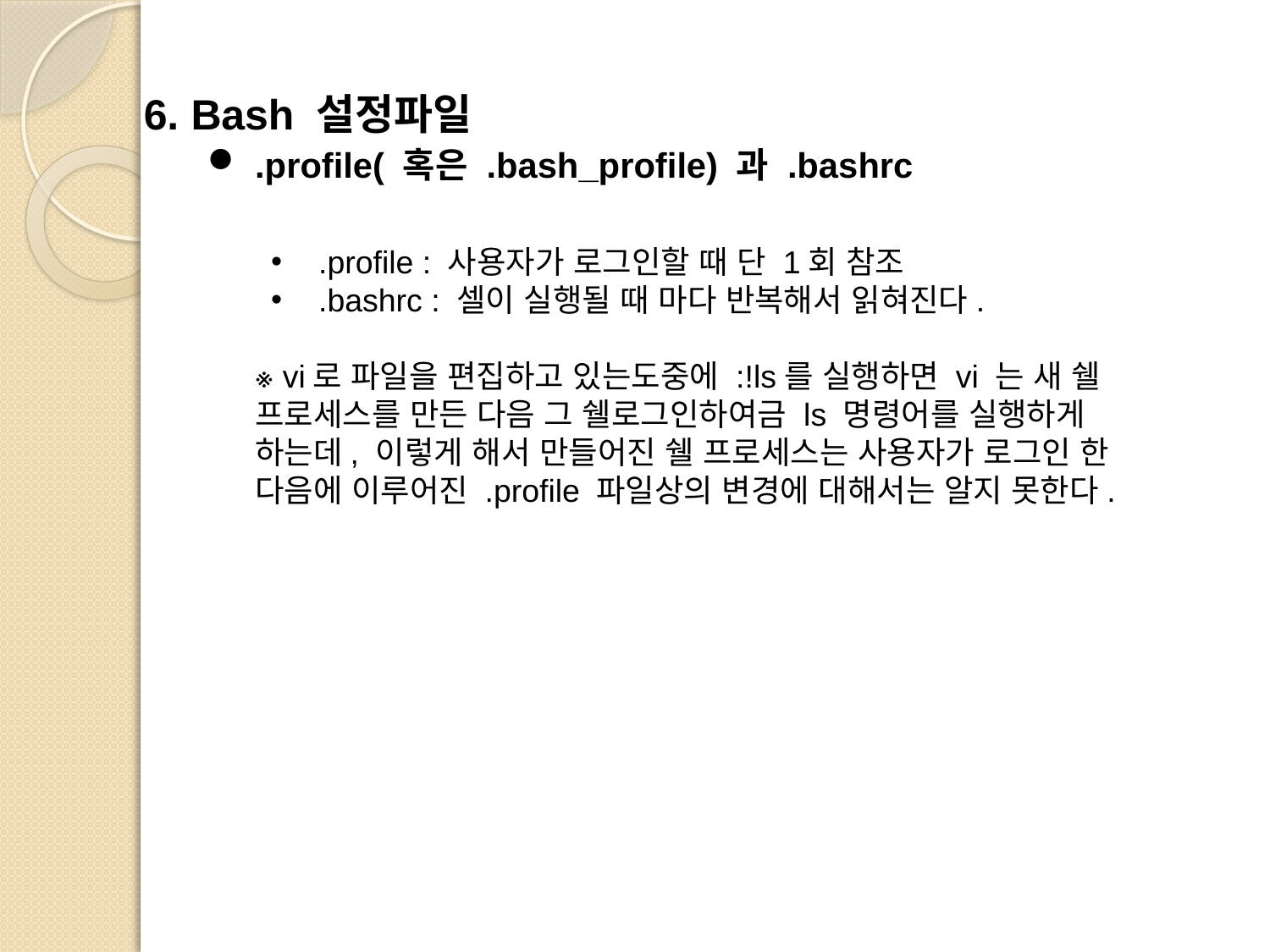

6. Bash 설정파일

.profile( 혹은 .bash_profile) 과 .bashrc
.profile : 사용자가 로그인할 때 단 1회 참조
.bashrc : 셀이 실행될 때 마다 반복해서 읽혀진다.

	※ vi로 파일을 편집하고 있는도중에 :!ls를 실행하면 vi 는 새 쉘 프로세스를 만든 다음 그 쉘로그인하여금 ls 명령어를 실행하게 하는데, 이렇게 해서 만들어진 쉘 프로세스는 사용자가 로그인 한 다음에 이루어진 .profile 파일상의 변경에 대해서는 알지 못한다.